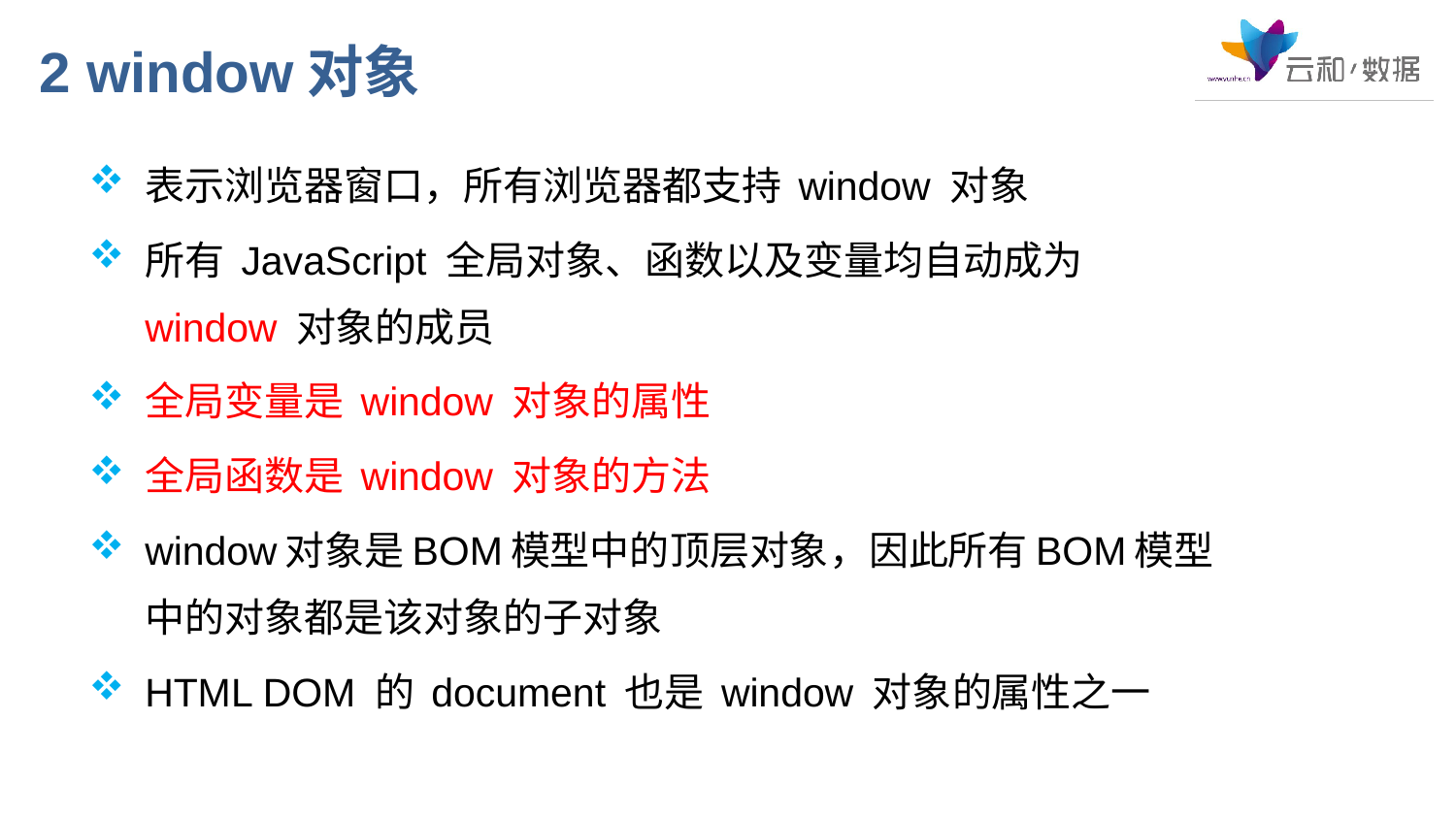

# 2 window对象
表示浏览器窗口，所有浏览器都支持 window 对象
所有 JavaScript 全局对象、函数以及变量均自动成为 window 对象的成员
全局变量是 window 对象的属性
全局函数是 window 对象的方法
window对象是BOM模型中的顶层对象，因此所有BOM模型中的对象都是该对象的子对象
HTML DOM 的 document 也是 window 对象的属性之一
5